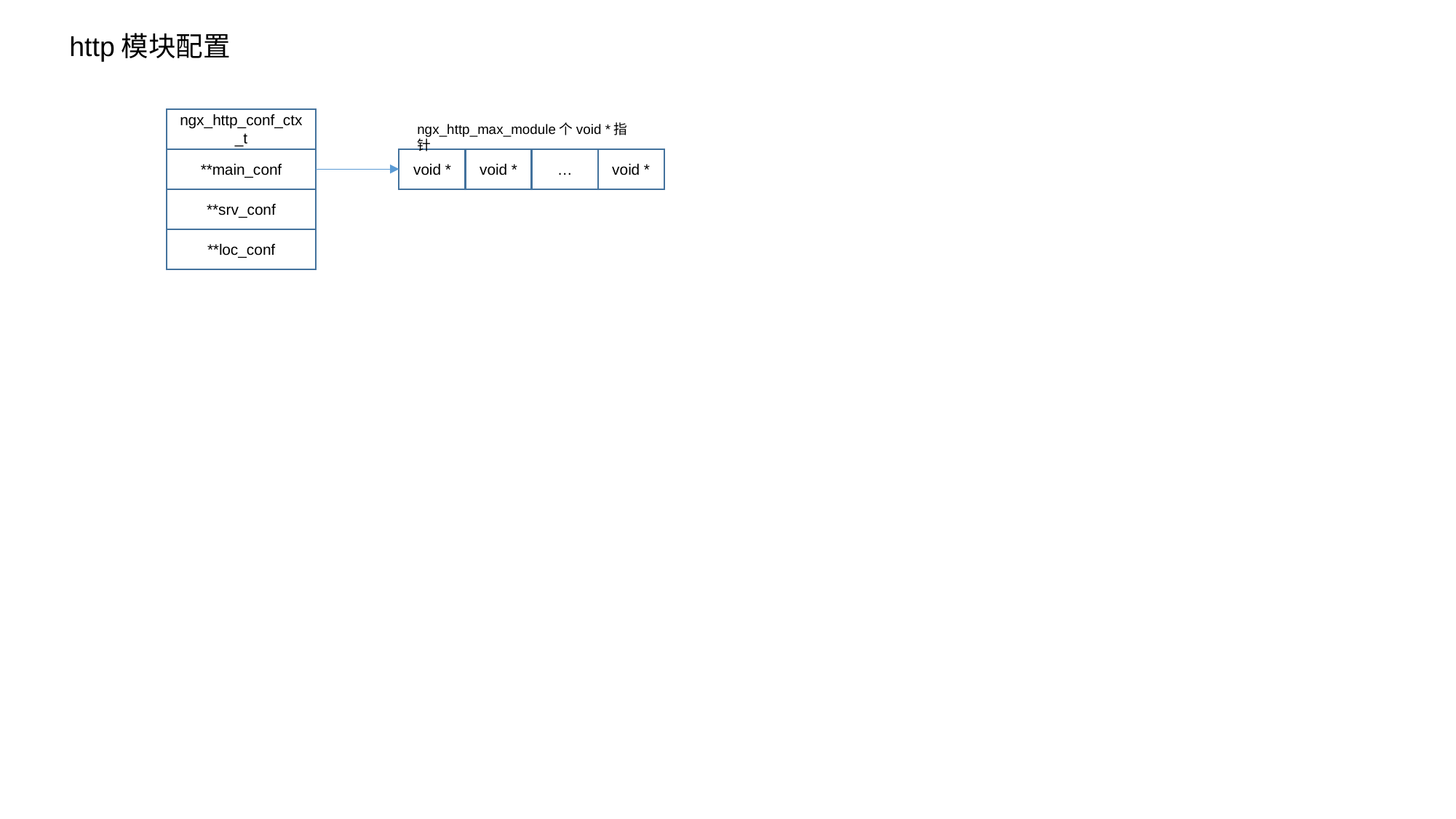

http模块配置
ngx_http_conf_ctx_t
ngx_http_max_module个void *指针
void *
void *
…
void *
**main_conf
**srv_conf
**loc_conf